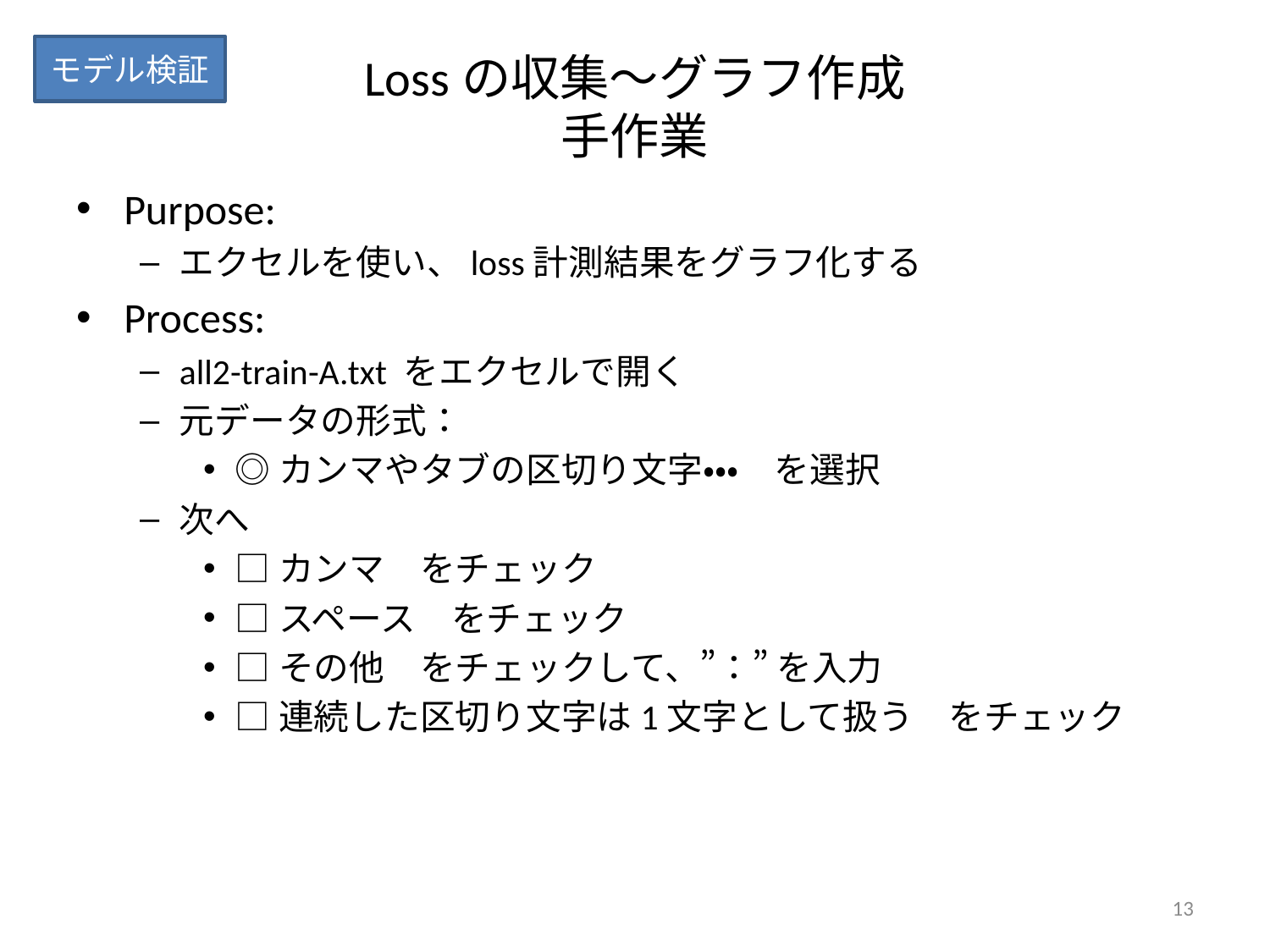

# Lossの収集～グラフ作成 手作業
モデル検証
Purpose:
エクセルを使い、loss計測結果をグラフ化する
Process:
all2-train-A.txt をエクセルで開く
元データの形式：
◎カンマやタブの区切り文字・・・　を選択
次へ
□カンマ　をチェック
□スペース　をチェック
□その他　をチェックして、”：” を入力
□連続した区切り文字は1文字として扱う　をチェック
13